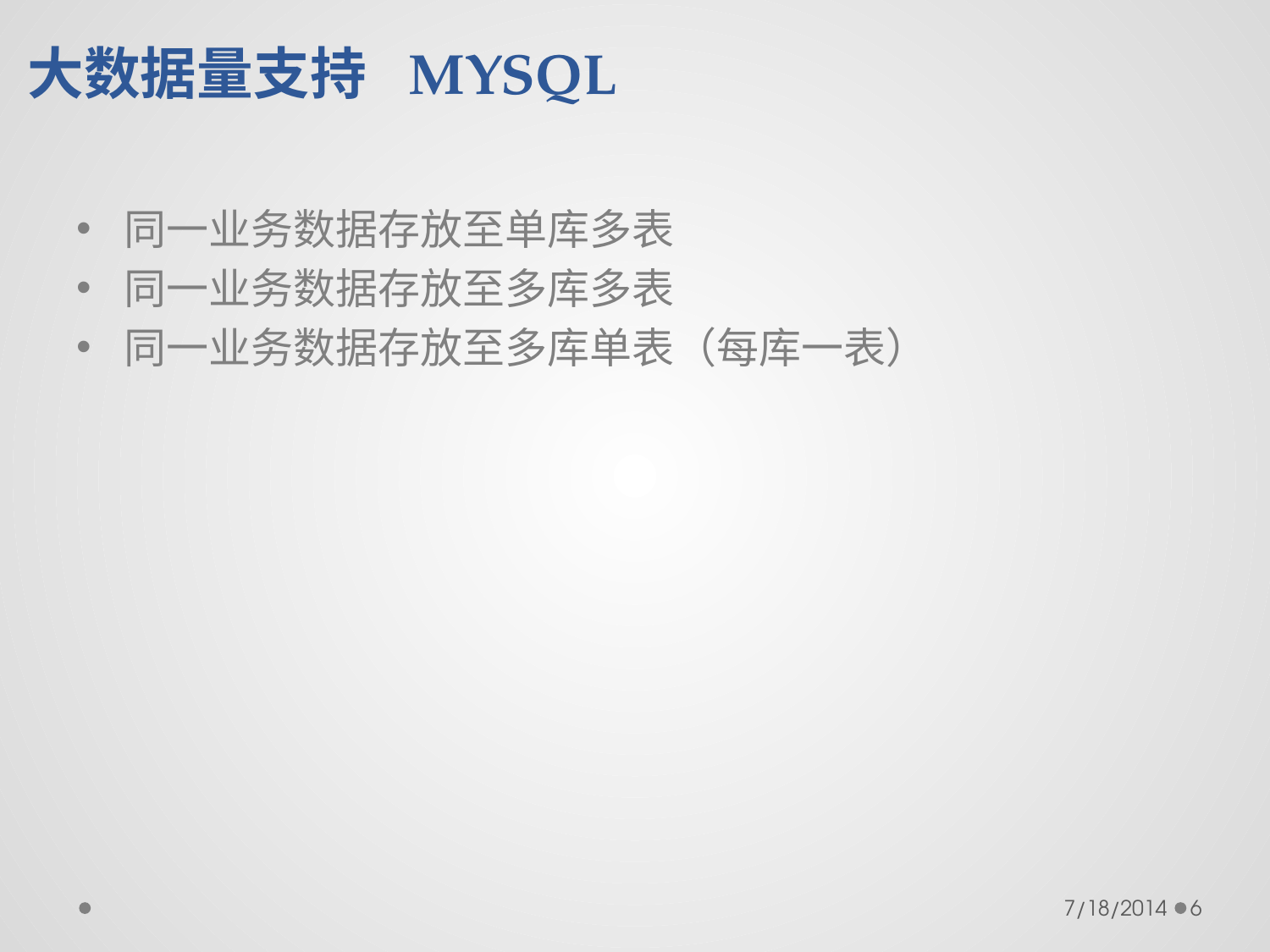

大数据量支持 	MYSQL
同一业务数据存放至单库多表
同一业务数据存放至多库多表
同一业务数据存放至多库单表（每库一表）
7/18/2014
6